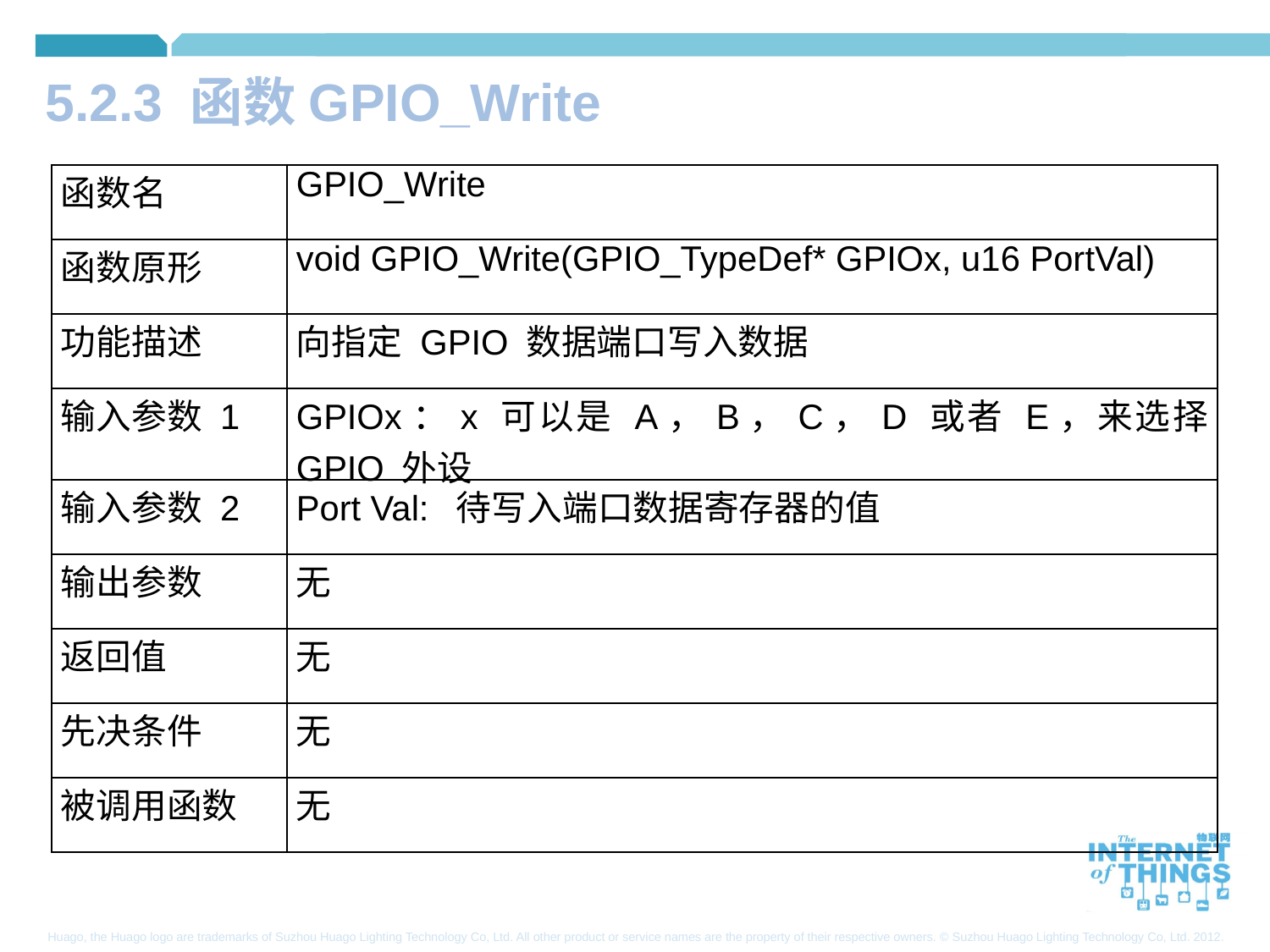

5.2.3 函数GPIO_Write
| 函数名 | GPIO\_Write |
| --- | --- |
| 函数原形 | void GPIO\_Write(GPIO\_TypeDef\* GPIOx, u16 PortVal) |
| 功能描述 | 向指定 GPIO 数据端口写入数据 |
| 输入参数 1 | GPIOx：x 可以是 A，B，C，D 或者 E，来选择 GPIO 外设 |
| 输入参数 2 | Port Val: 待写入端口数据寄存器的值 |
| 输出参数 | 无 |
| 返回值 | 无 |
| 先决条件 | 无 |
| 被调用函数 | 无 |